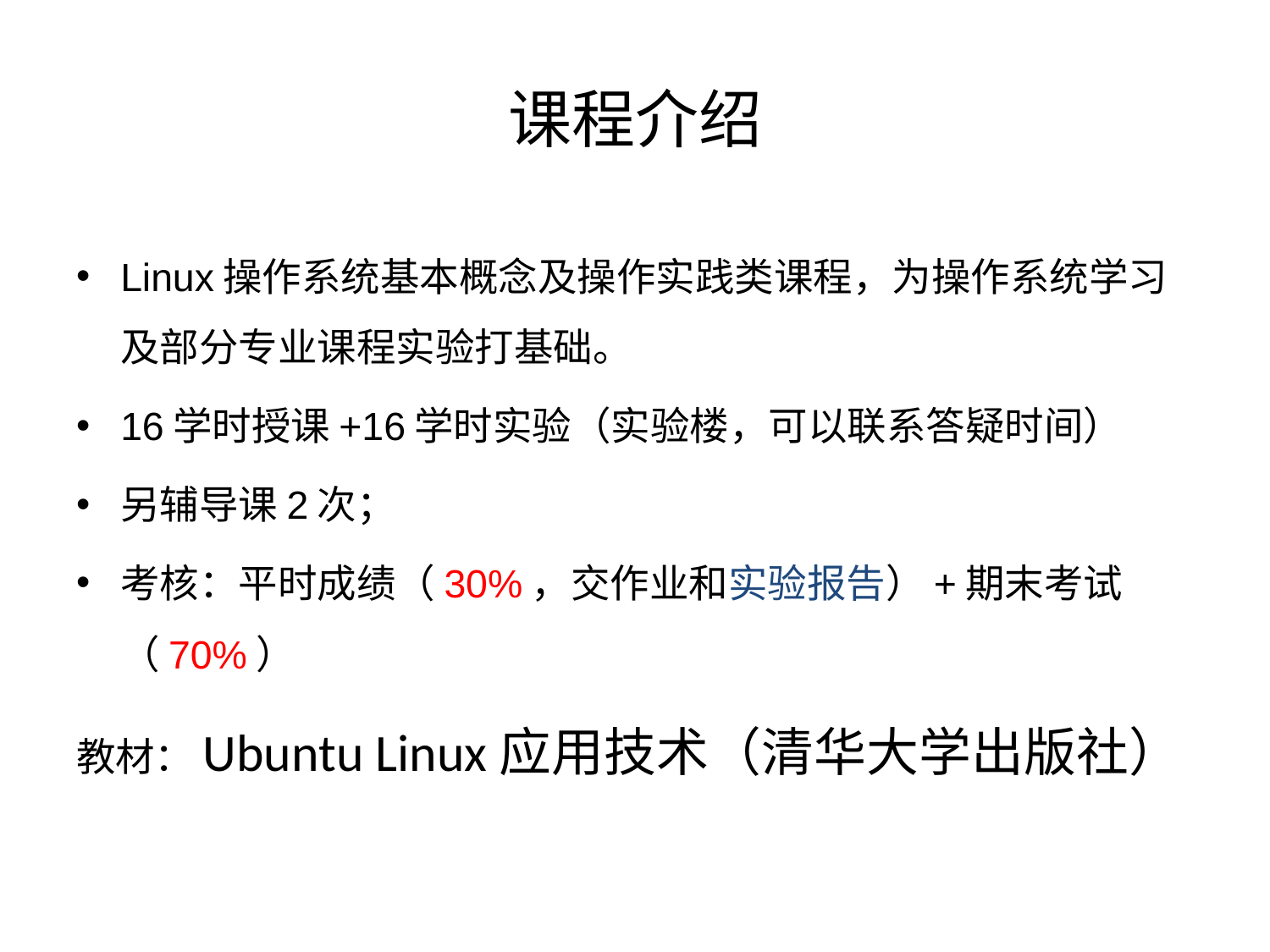

# 课程介绍
Linux操作系统基本概念及操作实践类课程，为操作系统学习及部分专业课程实验打基础。
16学时授课+16学时实验（实验楼，可以联系答疑时间）
另辅导课2次；
考核：平时成绩（30%，交作业和实验报告）+期末考试（70%）
教材：Ubuntu Linux应用技术（清华大学出版社）